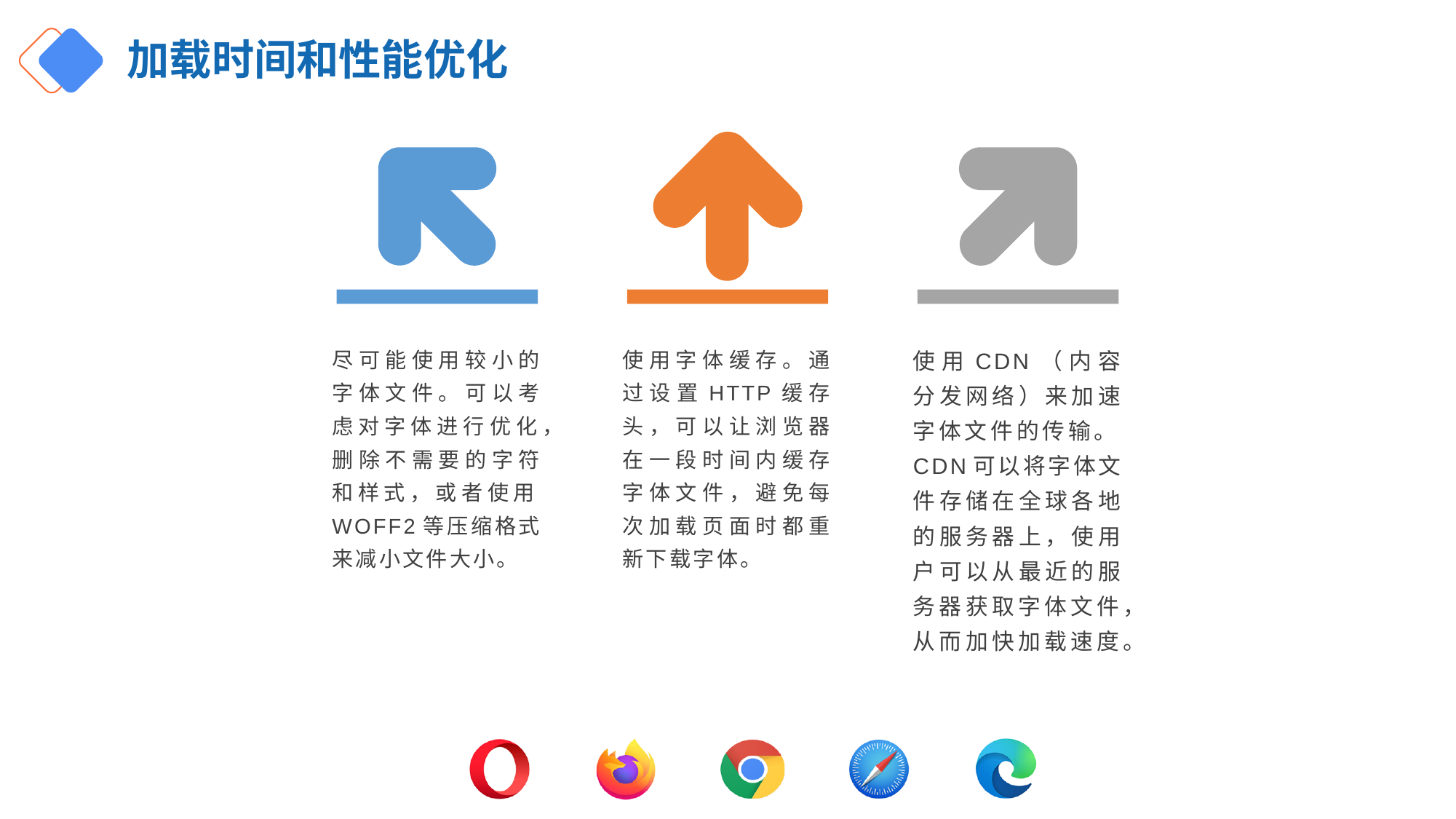

# 加载时间和性能优化

尽可能使用较小的字体文件。可以考虑对字体进行优化，删除不需要的字符和样式，或者使用WOFF2等压缩格式来减小文件大小。
使用字体缓存。通过设置HTTP缓存头，可以让浏览器在一段时间内缓存字体文件，避免每次加载页面时都重新下载字体。
使用CDN（内容分发网络）来加速字体文件的传输。CDN可以将字体文件存储在全球各地的服务器上，使用户可以从最近的服务器获取字体文件，从而加快加载速度。